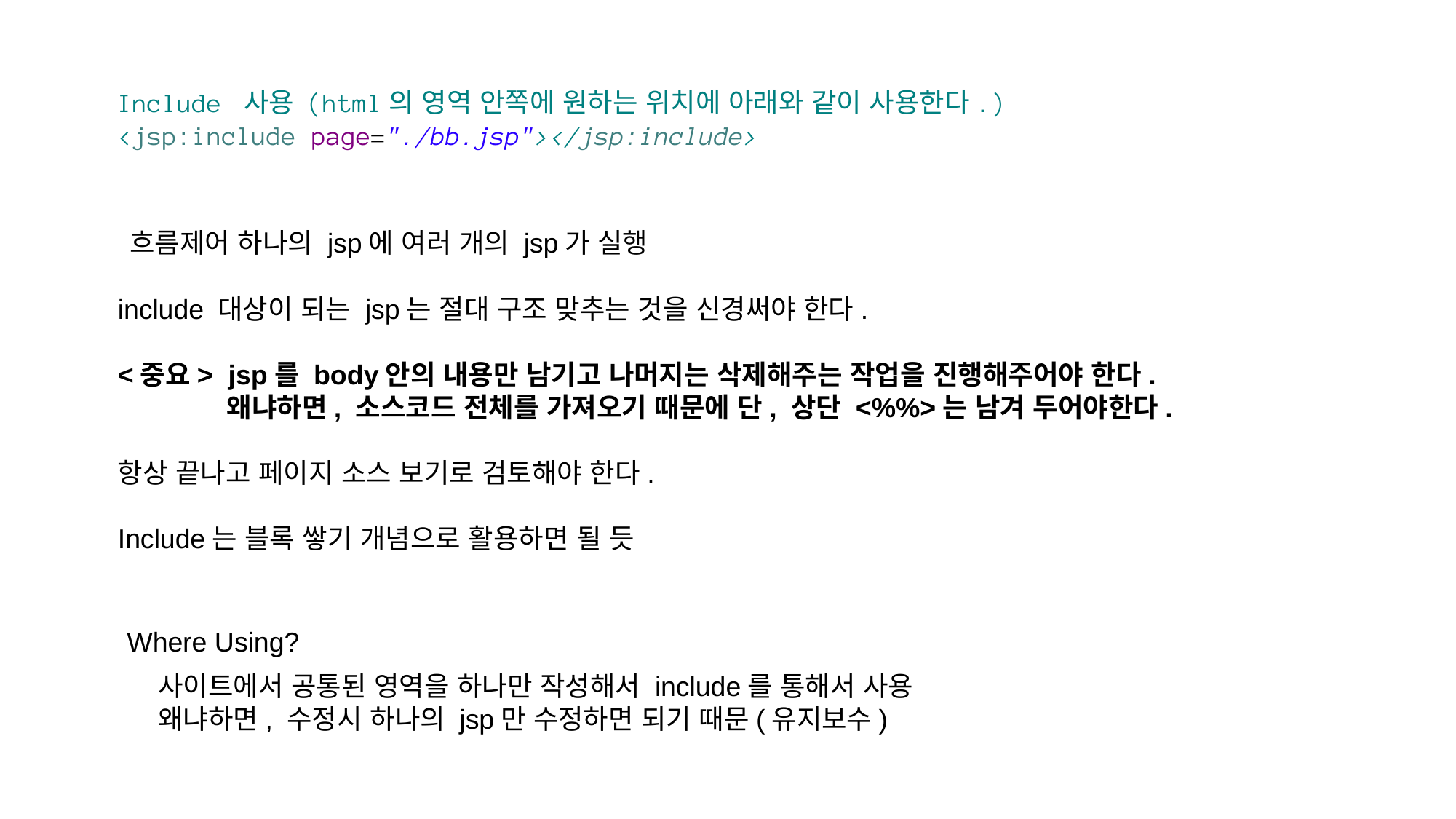

Include 사용 (html의 영역 안쪽에 원하는 위치에 아래와 같이 사용한다.)
<jsp:include page="./bb.jsp"></jsp:include>
흐름제어 하나의 jsp에 여러 개의 jsp가 실행
include 대상이 되는 jsp는 절대 구조 맞추는 것을 신경써야 한다.

<중요>  jsp를 body안의 내용만 남기고 나머지는 삭제해주는 작업을 진행해주어야 한다.
	왜냐하면, 소스코드 전체를 가져오기 때문에 단, 상단 <%%>는 남겨 두어야한다.

항상 끝나고 페이지 소스 보기로 검토해야 한다.

Include는 블록 쌓기 개념으로 활용하면 될 듯

Where Using?
사이트에서 공통된 영역을 하나만 작성해서 include를 통해서 사용
왜냐하면, 수정시 하나의 jsp만 수정하면 되기 때문(유지보수)